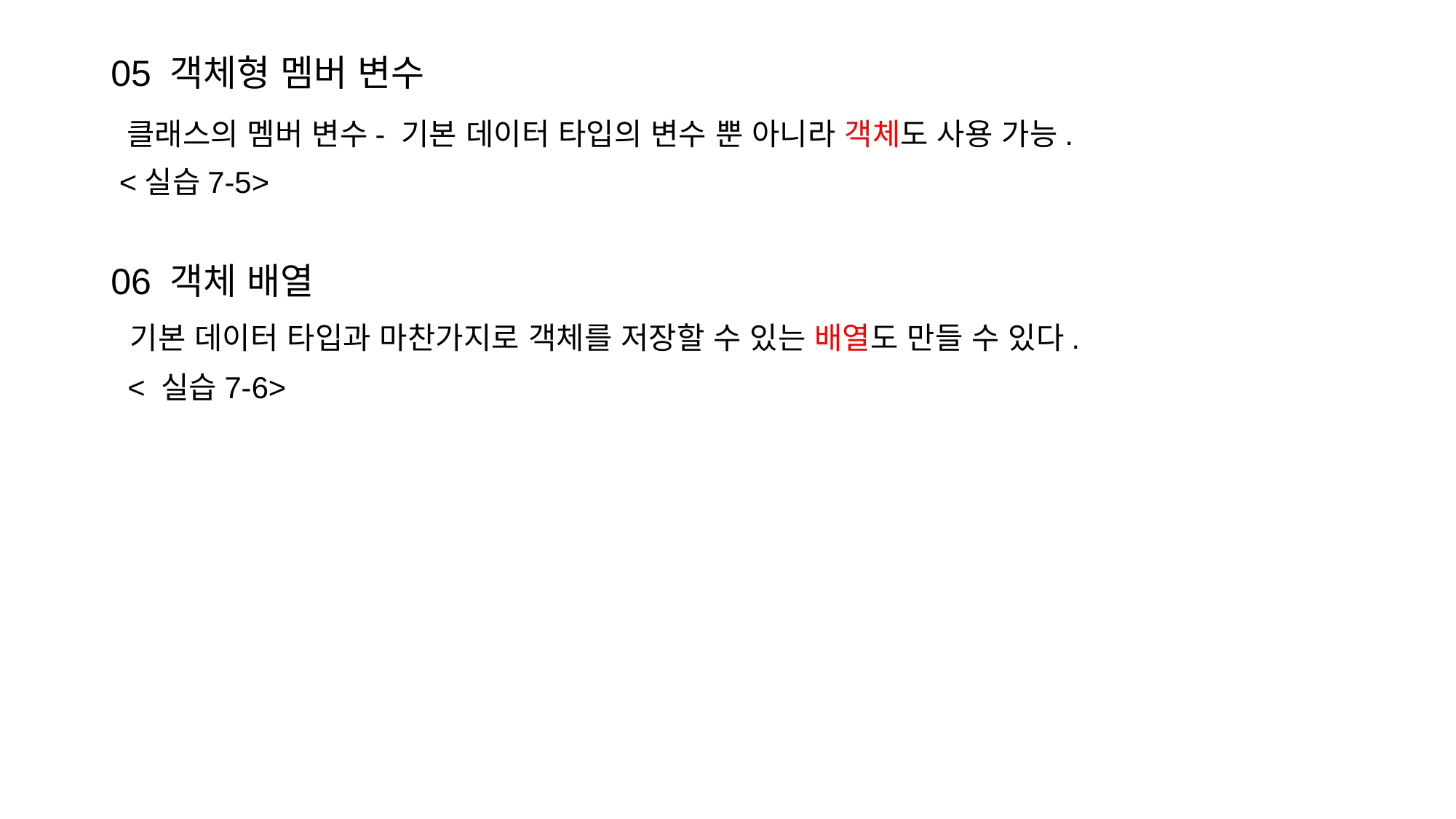

# 05 객체형 멤버 변수
 클래스의 멤버 변수- 기본 데이터 타입의 변수 뿐 아니라 객체도 사용 가능.
 <실습7-5>

06 객체 배열
 기본 데이터 타입과 마찬가지로 객체를 저장할 수 있는 배열도 만들 수 있다.
  < 실습7-6>